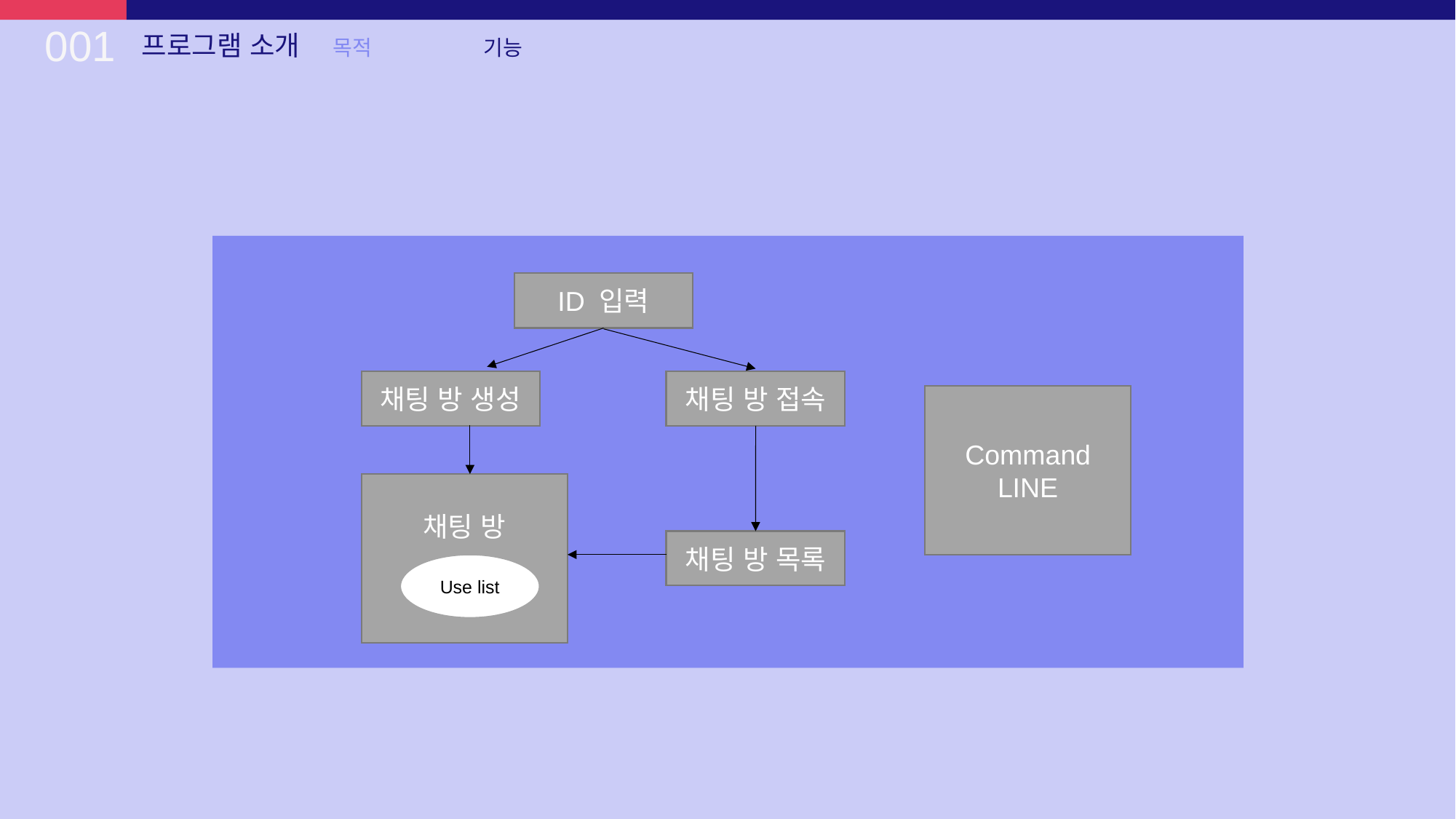

001
프로그램 소개
목적
기능

ID 입력
채팅 방 생성
채팅 방 접속

Command LINE

채팅 방

채팅 방 목록
Use list